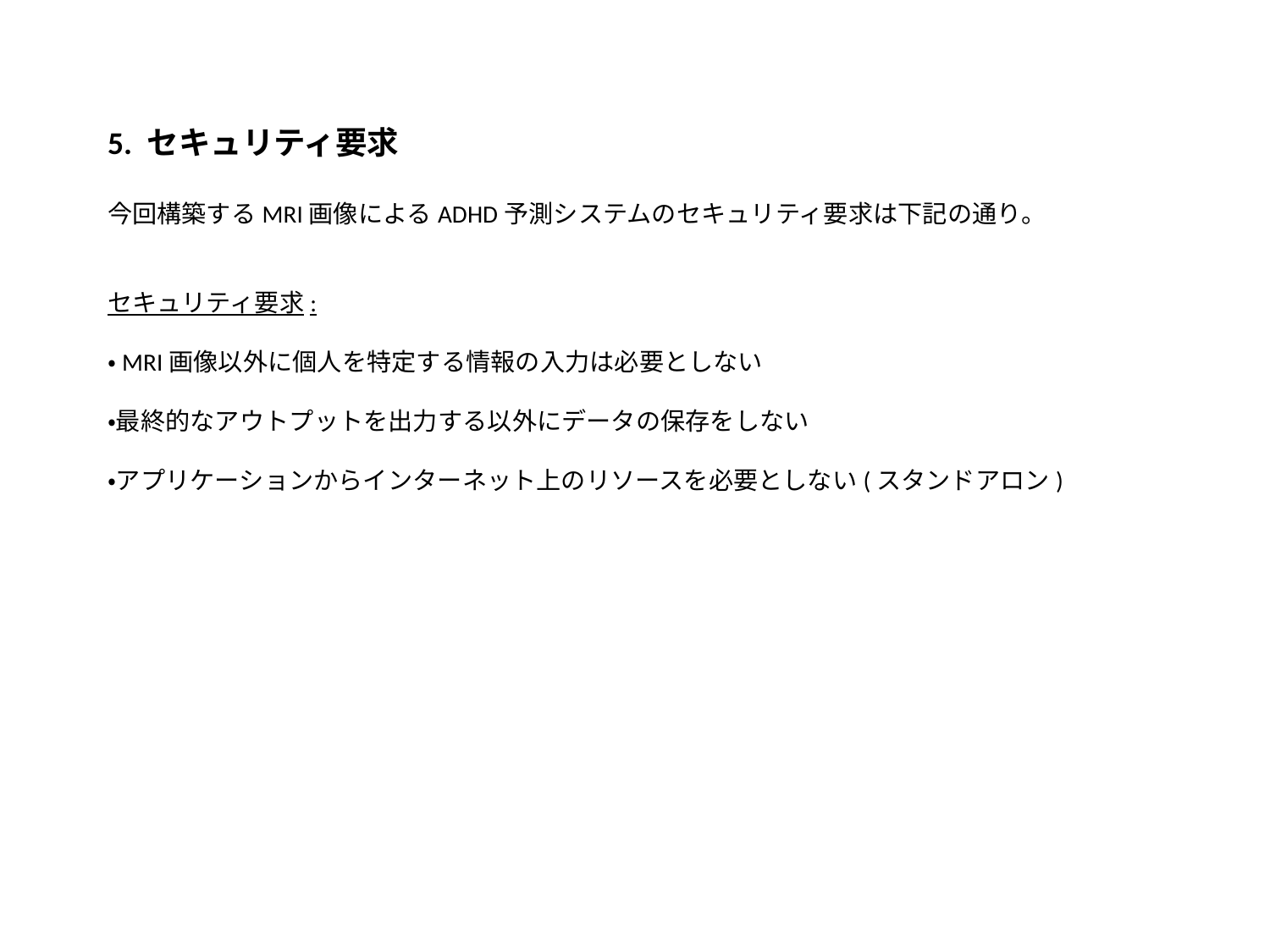

# 5. セキュリティ要求 今回構築するMRI画像によるADHD予測システムのセキュリティ要求は下記の通り。 セキュリティ要求: ・MRI画像以外に個人を特定する情報の入力は必要としない ・最終的なアウトプットを出力する以外にデータの保存をしない ・アプリケーションからインターネット上のリソースを必要としない(スタンドアロン)